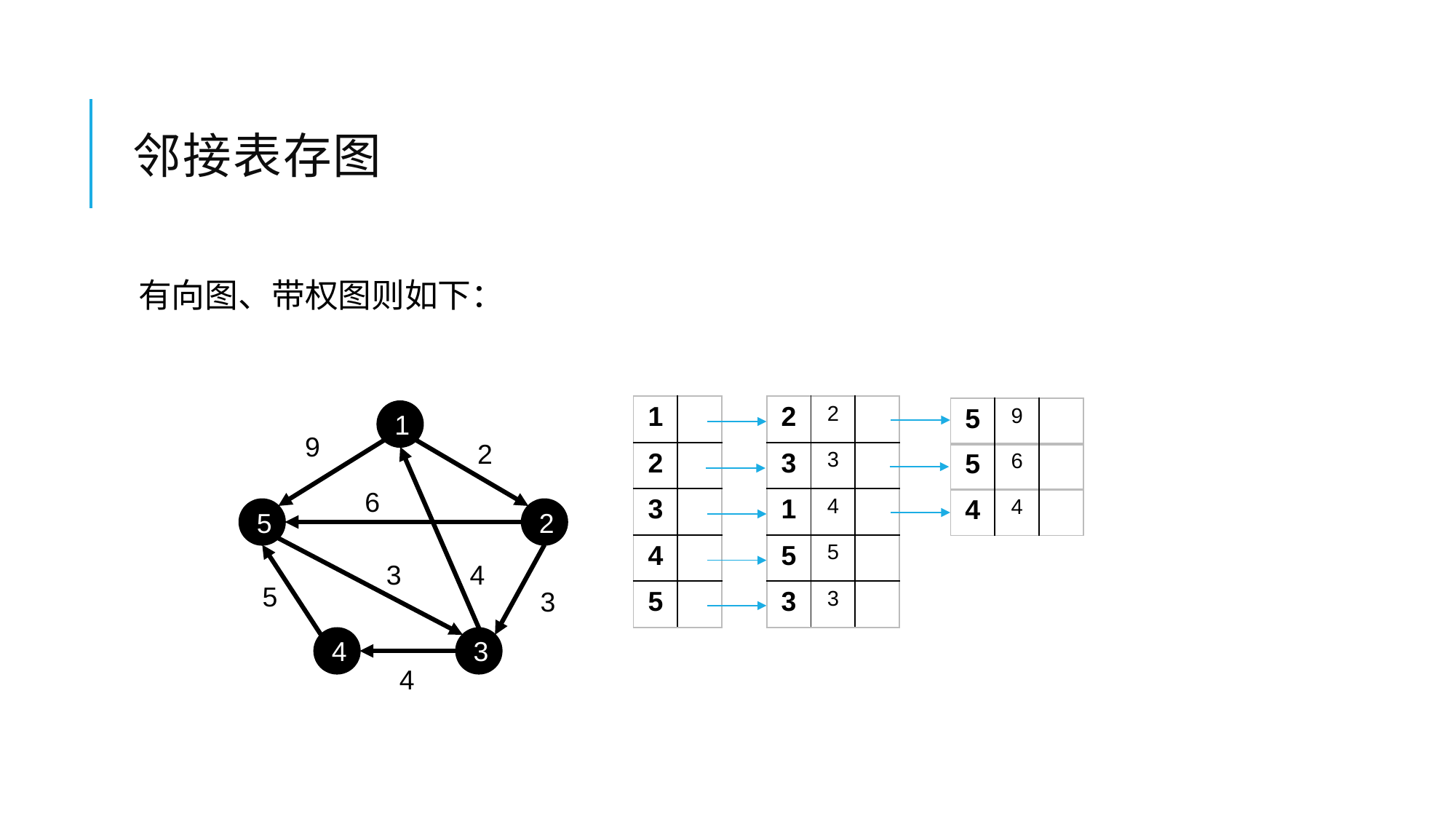

# 邻接表存图
有向图、带权图则如下：
| 2 | 2 |  |
| --- | --- | --- |
| 3 | 3 |  |
| 1 | 4 |  |
| 5 | 5 |  |
| 3 | 3 |  |
| 1 |  |
| --- | --- |
| 2 |  |
| 3 |  |
| 4 |  |
| 5 |  |
| 5 | 9 |  |
| --- | --- | --- |
1
9
2
| 5 | 6 |  |
| --- | --- | --- |
6
| 4 | 4 |  |
| --- | --- | --- |
5
2
4
3
5
3
4
3
4